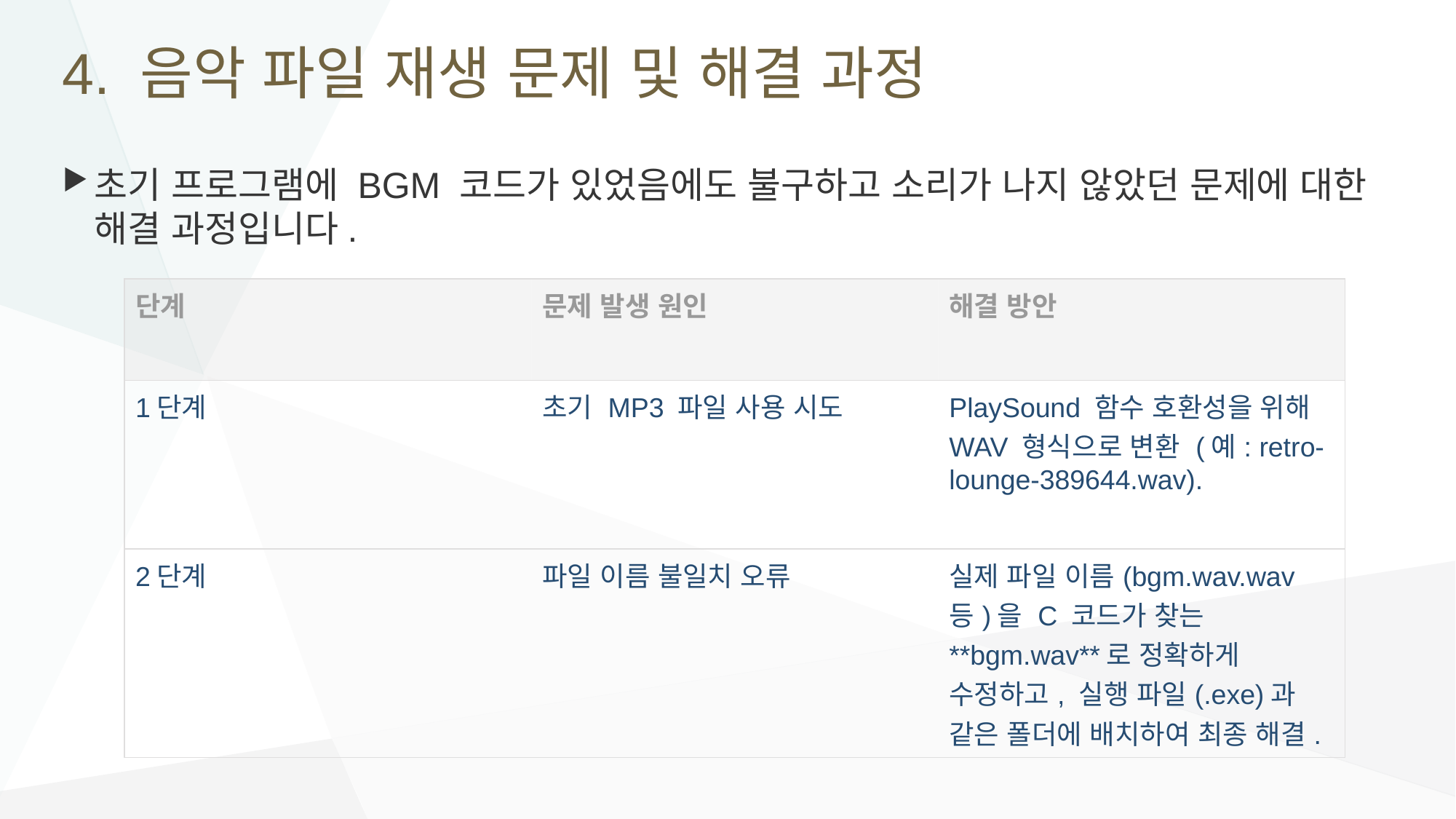

# 4. 음악 파일 재생 문제 및 해결 과정
초기 프로그램에 BGM 코드가 있었음에도 불구하고 소리가 나지 않았던 문제에 대한 해결 과정입니다.
| 단계 | 문제 발생 원인 | 해결 방안 |
| --- | --- | --- |
| 1단계 | 초기 MP3 파일 사용 시도 | PlaySound 함수 호환성을 위해 WAV 형식으로 변환 (예: retro-lounge-389644.wav). |
| 2단계 | 파일 이름 불일치 오류 | 실제 파일 이름(bgm.wav.wav 등)을 C 코드가 찾는 \*\*bgm.wav\*\*로 정확하게 수정하고, 실행 파일(.exe)과 같은 폴더에 배치하여 최종 해결. |